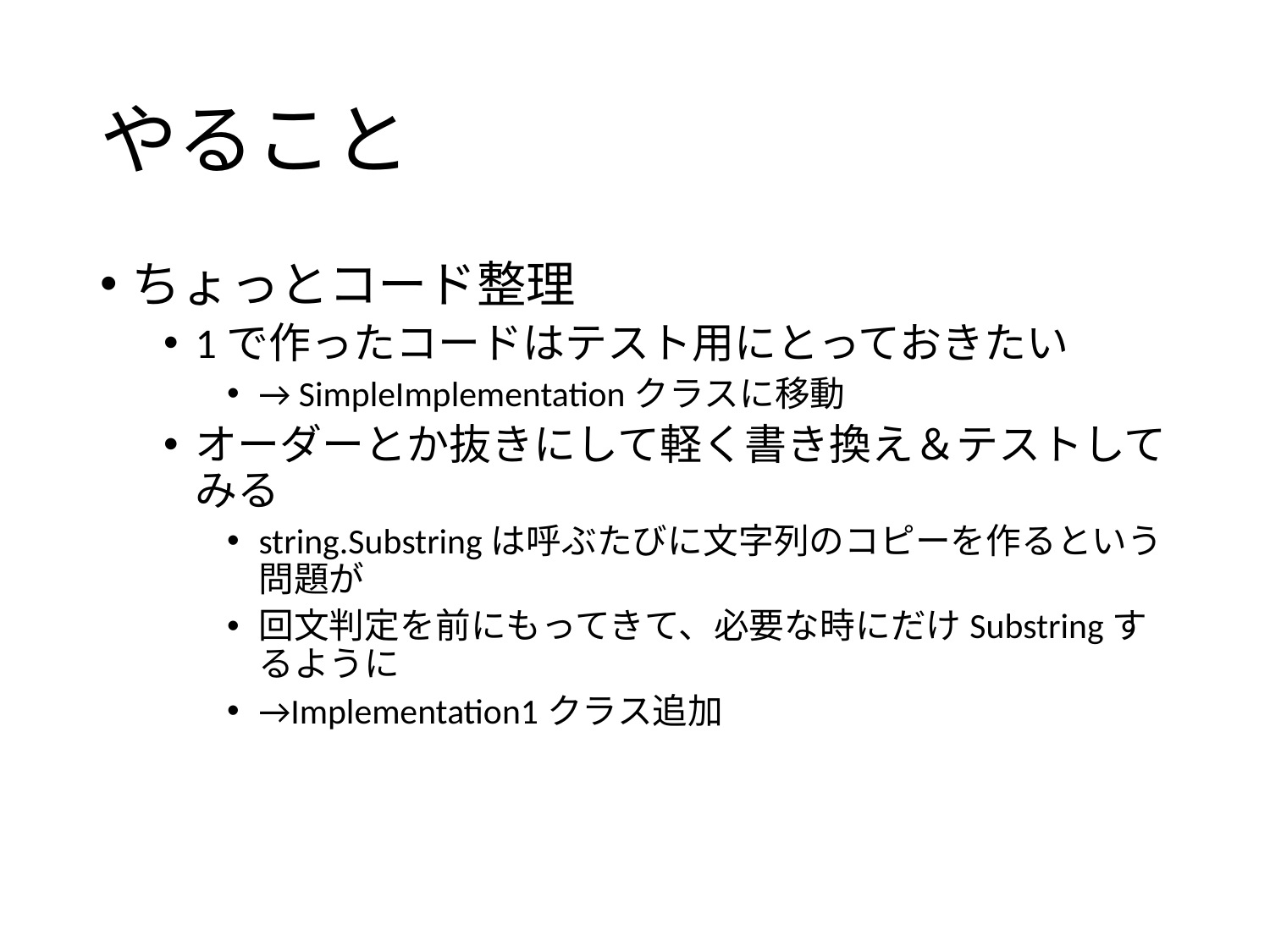

# やること
ちょっとコード整理
1で作ったコードはテスト用にとっておきたい
→ SimpleImplementationクラスに移動
オーダーとか抜きにして軽く書き換え＆テストしてみる
string.Substringは呼ぶたびに文字列のコピーを作るという問題が
回文判定を前にもってきて、必要な時にだけSubstringするように
→Implementation1クラス追加